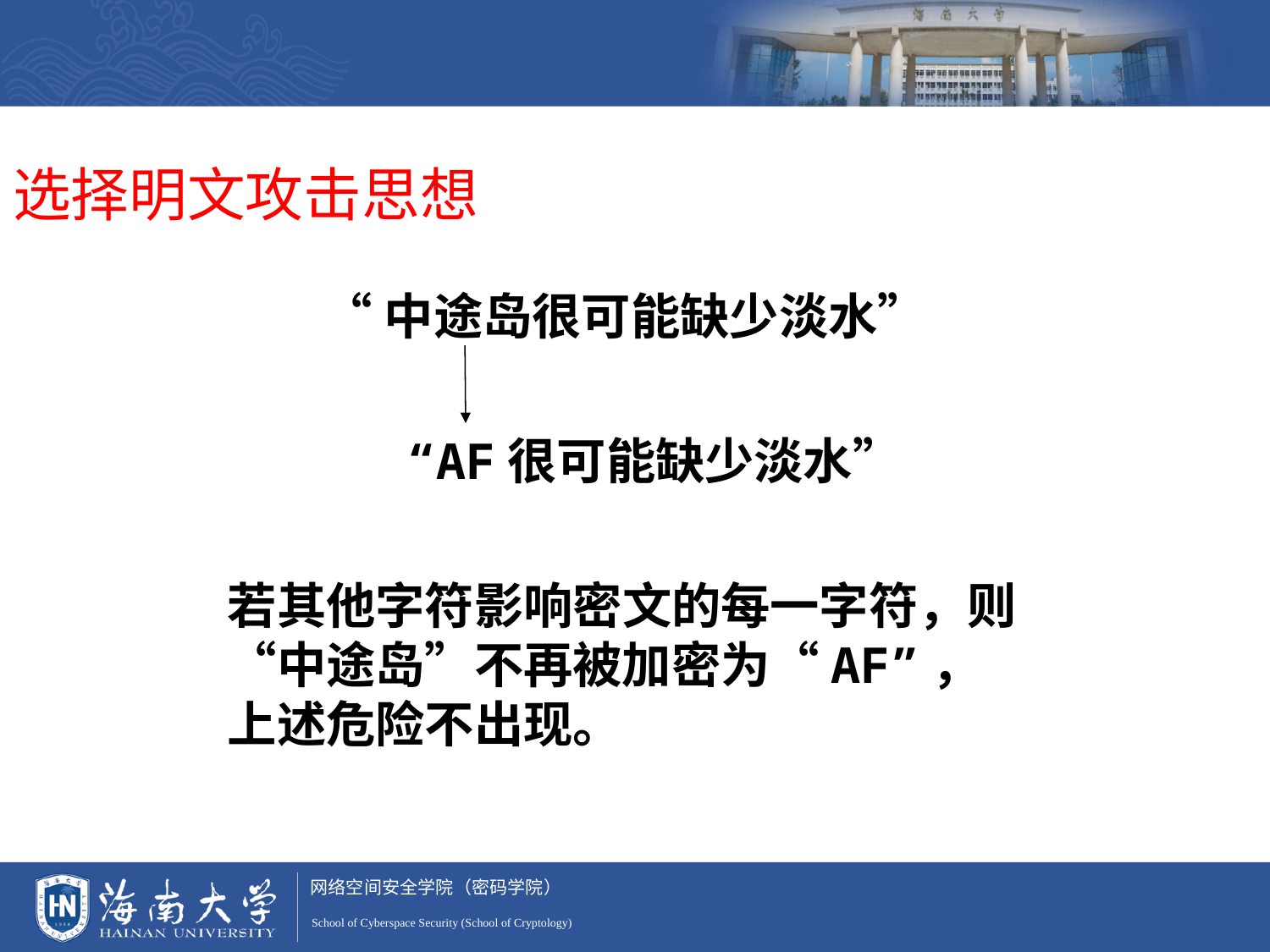

选择明文攻击思想
“中途岛很可能缺少淡水”

  “AF很可能缺少淡水”

若其他字符影响密文的每一字符，则“中途岛”不再被加密为“AF”，上述危险不出现。